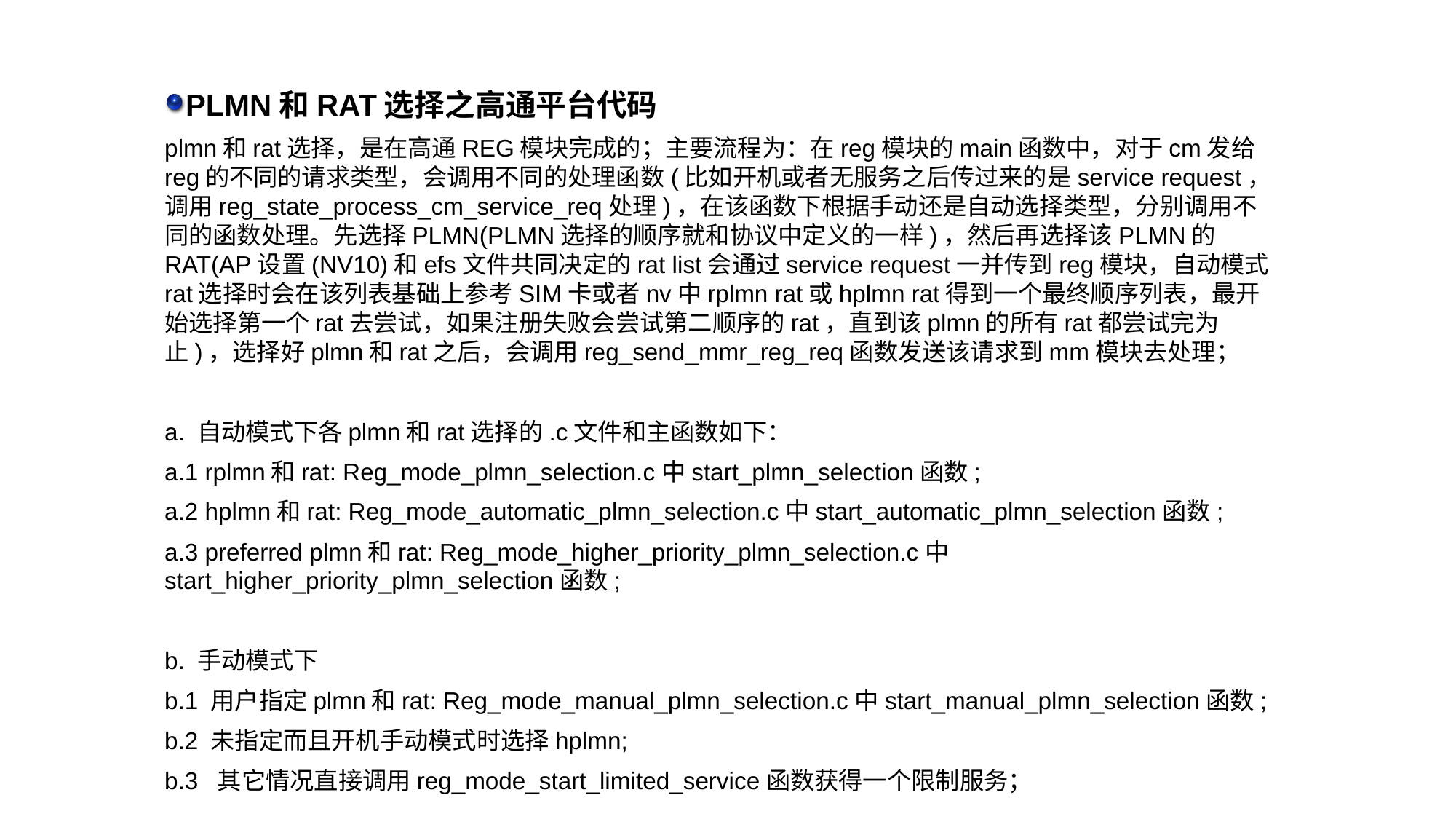

PLMN和RAT选择之高通平台代码
plmn和rat选择，是在高通REG模块完成的；主要流程为：在reg模块的main函数中，对于cm发给reg的不同的请求类型，会调用不同的处理函数(比如开机或者无服务之后传过来的是service request，调用reg_state_process_cm_service_req处理)，在该函数下根据手动还是自动选择类型，分别调用不同的函数处理。先选择PLMN(PLMN选择的顺序就和协议中定义的一样)，然后再选择该PLMN的RAT(AP设置(NV10)和efs文件共同决定的rat list会通过service request一并传到reg模块，自动模式rat选择时会在该列表基础上参考SIM卡或者nv中rplmn rat或hplmn rat得到一个最终顺序列表，最开始选择第一个rat去尝试，如果注册失败会尝试第二顺序的rat，直到该plmn的所有rat都尝试完为止)，选择好plmn和rat之后，会调用reg_send_mmr_reg_req函数发送该请求到mm模块去处理；

a. 自动模式下各plmn和rat选择的.c文件和主函数如下：
a.1 rplmn和rat: Reg_mode_plmn_selection.c中start_plmn_selection函数;
a.2 hplmn和rat: Reg_mode_automatic_plmn_selection.c中start_automatic_plmn_selection函数;
a.3 preferred plmn和rat: Reg_mode_higher_priority_plmn_selection.c中start_higher_priority_plmn_selection函数;

b. 手动模式下
b.1 用户指定plmn和rat: Reg_mode_manual_plmn_selection.c中start_manual_plmn_selection函数;
b.2 未指定而且开机手动模式时选择hplmn;
b.3  其它情况直接调用reg_mode_start_limited_service函数获得一个限制服务；